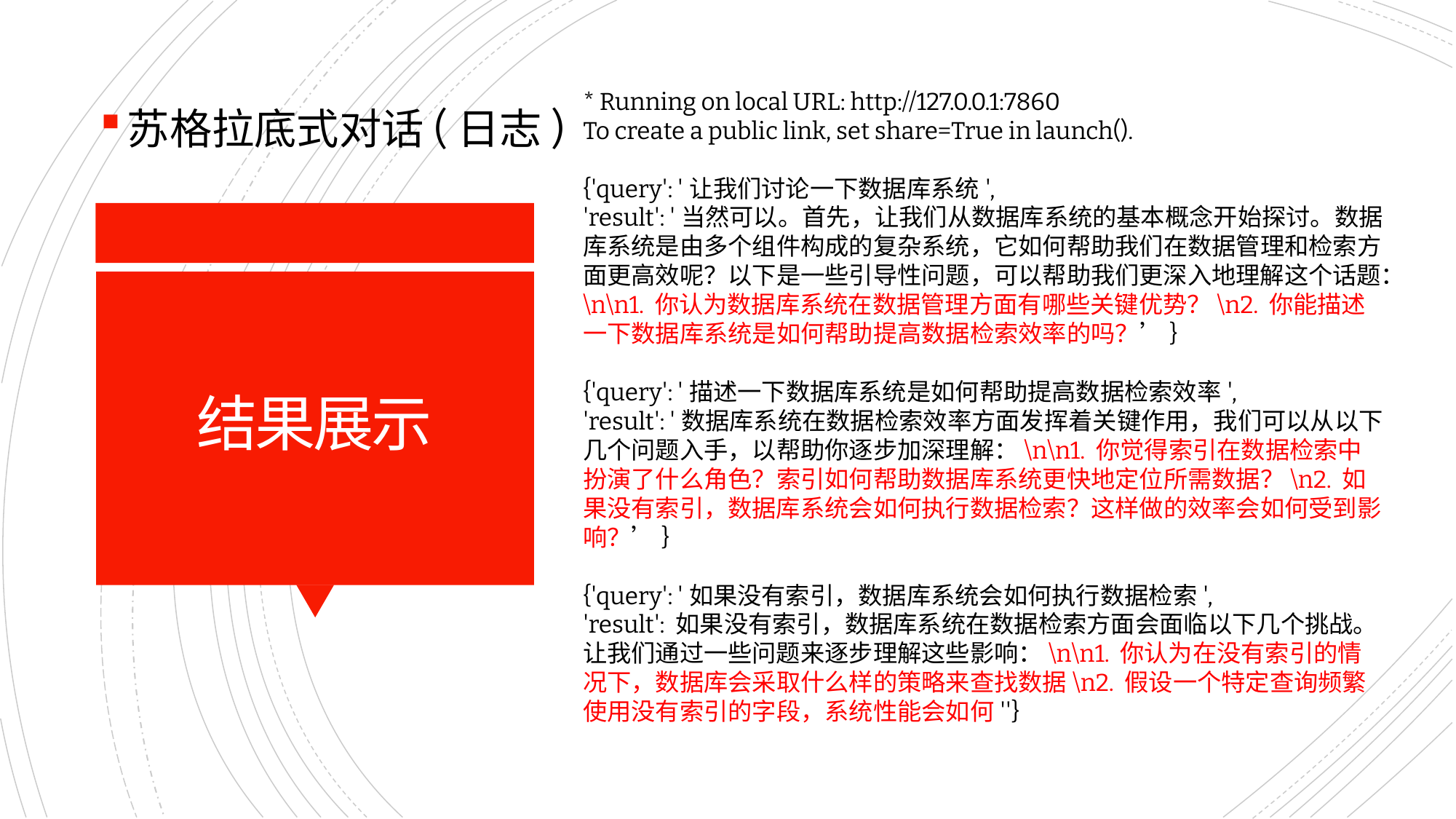

苏格拉底式对话(日志)
* Running on local URL: http://127.0.0.1:7860
To create a public link, set share=True in launch().

{'query': '让我们讨论一下数据库系统',
'result': '当然可以。首先，让我们从数据库系统的基本概念开始探讨。数据库系统是由多个组件构成的复杂系统，它如何帮助我们在数据管理和检索方面更高效呢？以下是一些引导性问题，可以帮助我们更深入地理解这个话题：\n\n1. 你认为数据库系统在数据管理方面有哪些关键优势？\n2. 你能描述一下数据库系统是如何帮助提高数据检索效率的吗？’}

{'query': '描述一下数据库系统是如何帮助提高数据检索效率',
'result': '数据库系统在数据检索效率方面发挥着关键作用，我们可以从以下几个问题入手，以帮助你逐步加深理解：\n\n1. 你觉得索引在数据检索中扮演了什么角色？索引如何帮助数据库系统更快地定位所需数据？\n2. 如果没有索引，数据库系统会如何执行数据检索？这样做的效率会如何受到影响？’}

{'query': '如果没有索引，数据库系统会如何执行数据检索',
'result': 如果没有索引，数据库系统在数据检索方面会面临以下几个挑战。让我们通过一些问题来逐步理解这些影响：\n\n1. 你认为在没有索引的情况下，数据库会采取什么样的策略来查找数据\n2. 假设一个特定查询频繁使用没有索引的字段，系统性能会如何''}
# 结果展示